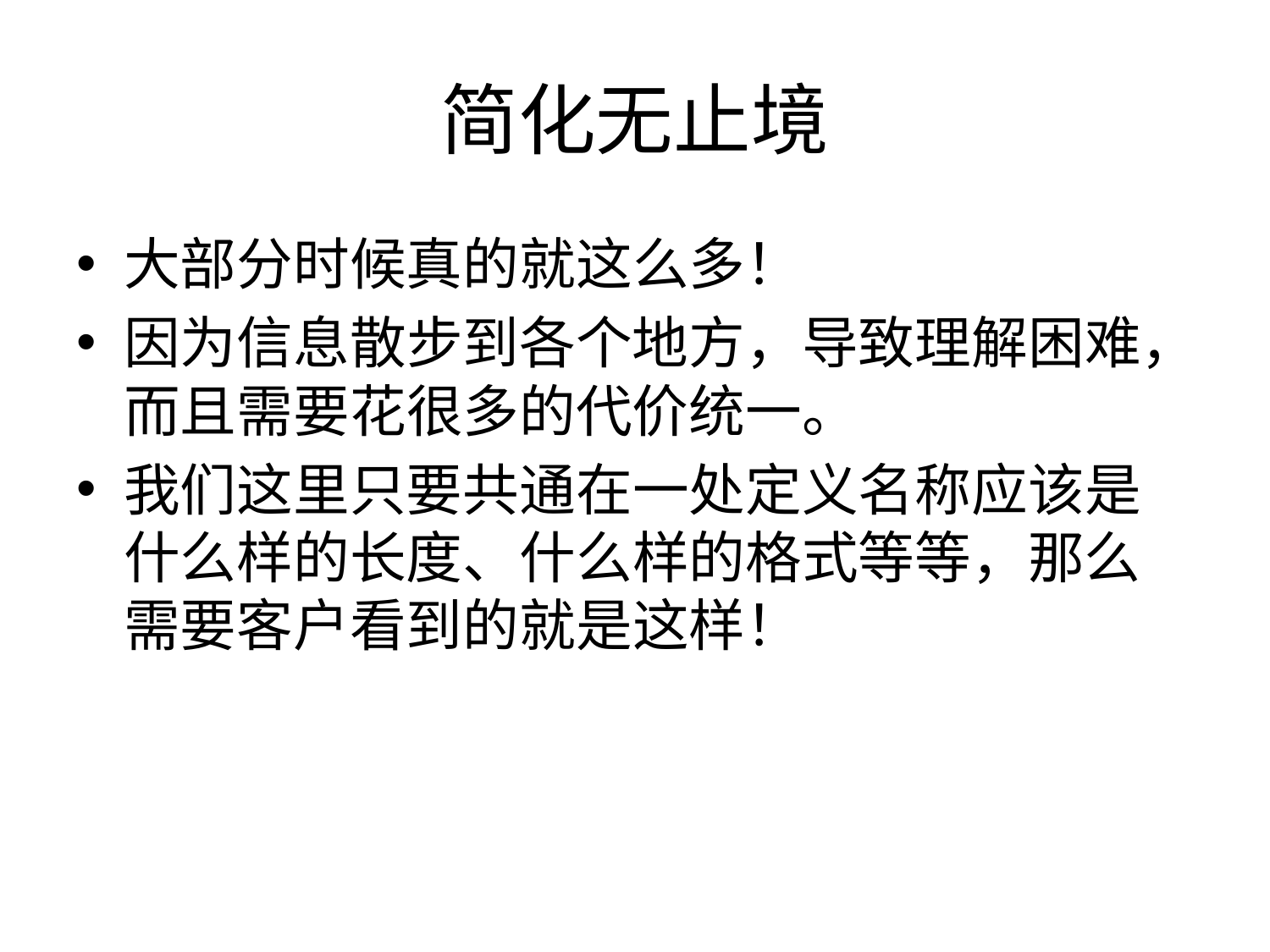

# 简化无止境
大部分时候真的就这么多！
因为信息散步到各个地方，导致理解困难，而且需要花很多的代价统一。
我们这里只要共通在一处定义名称应该是什么样的长度、什么样的格式等等，那么需要客户看到的就是这样！